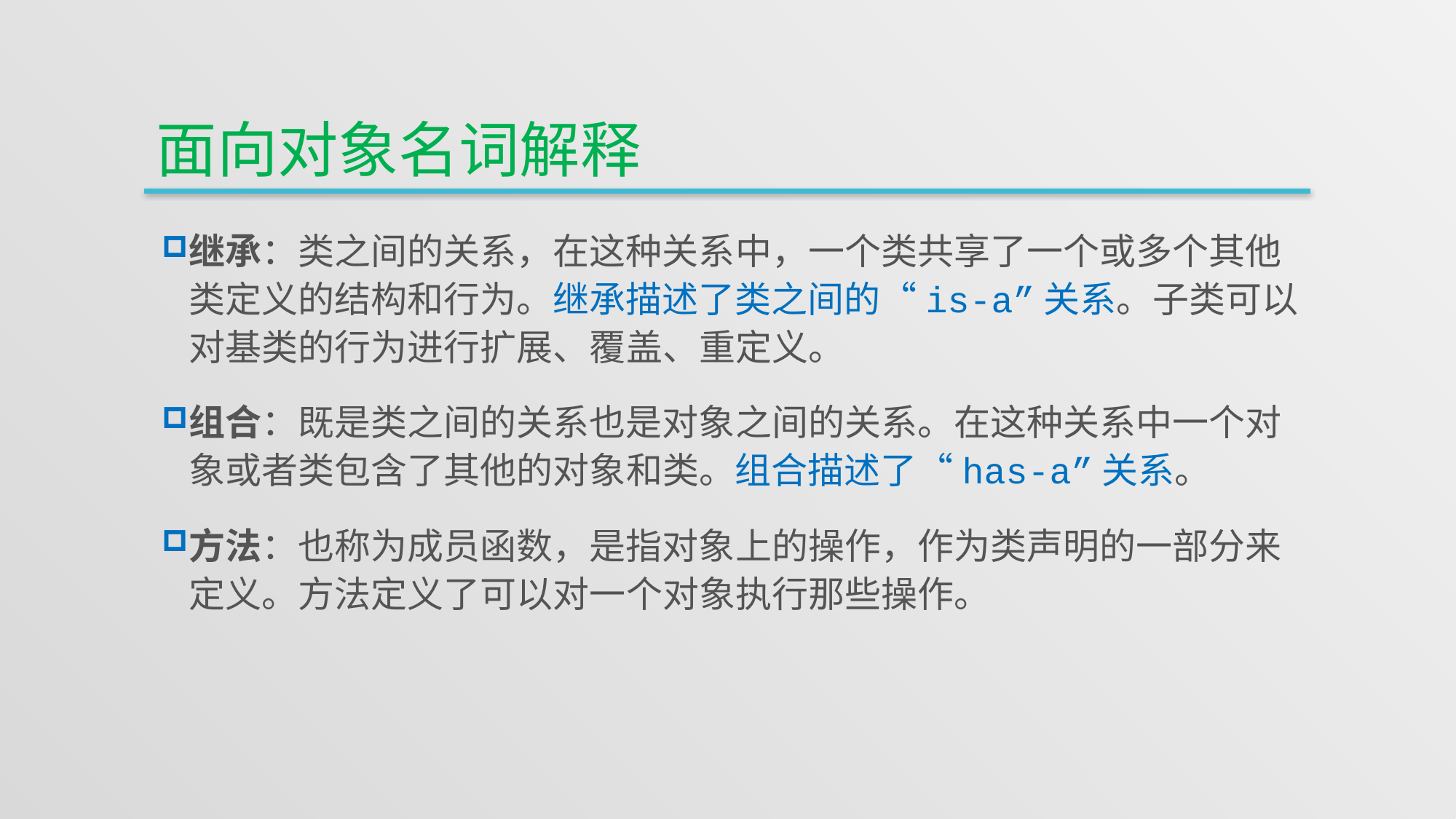

# 面向对象名词解释
继承：类之间的关系，在这种关系中，一个类共享了一个或多个其他类定义的结构和行为。继承描述了类之间的“is-a”关系。子类可以对基类的行为进行扩展、覆盖、重定义。
组合：既是类之间的关系也是对象之间的关系。在这种关系中一个对象或者类包含了其他的对象和类。组合描述了“has-a”关系。
方法：也称为成员函数，是指对象上的操作，作为类声明的一部分来定义。方法定义了可以对一个对象执行那些操作。